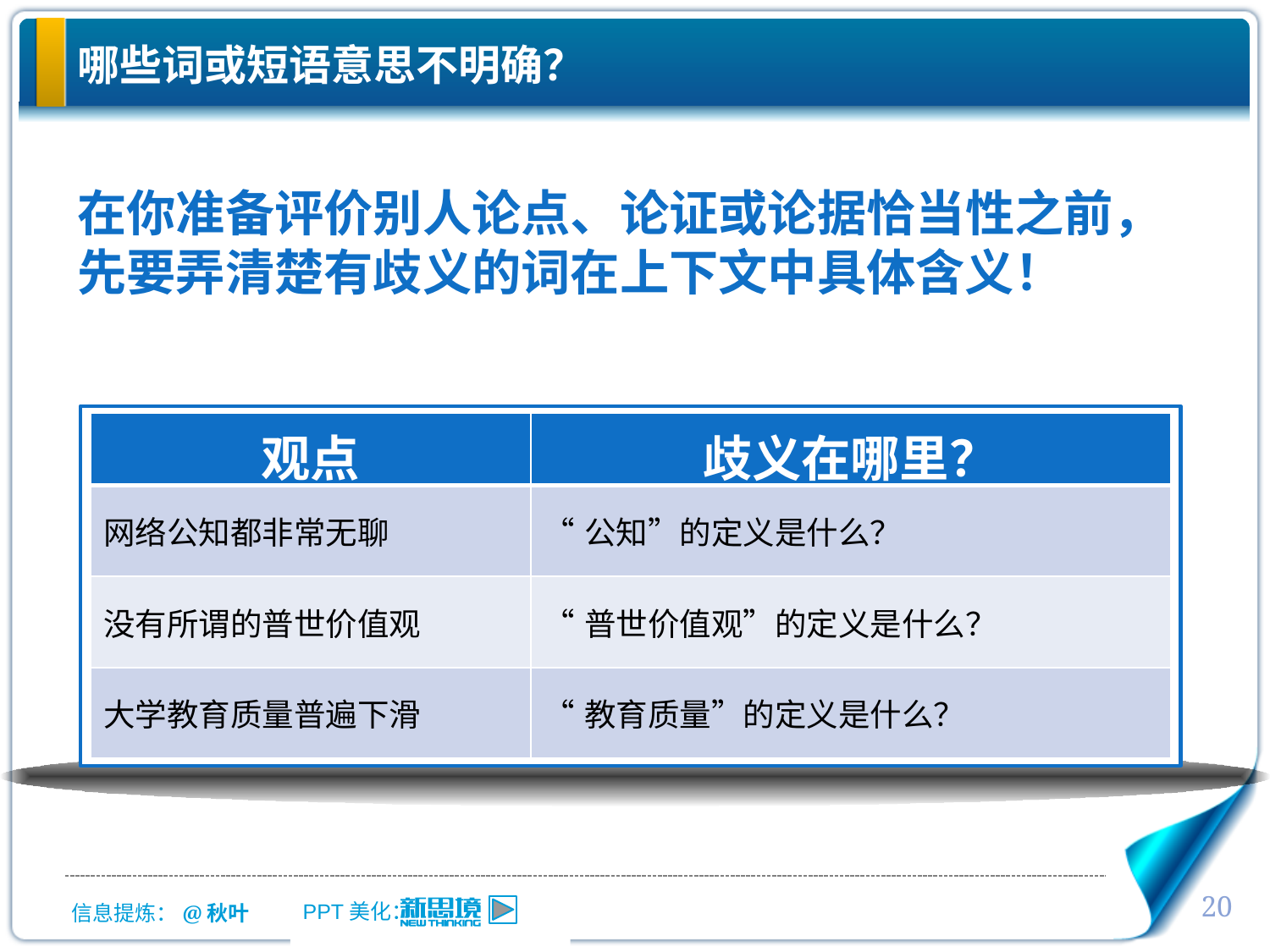

# 哪些词或短语意思不明确？
在你准备评价别人论点、论证或论据恰当性之前，
先要弄清楚有歧义的词在上下文中具体含义！

| 观点 | 歧义在哪里？ |
| --- | --- |
| 网络公知都非常无聊 | “公知”的定义是什么？ |
| 没有所谓的普世价值观 | “普世价值观”的定义是什么？ |
| 大学教育质量普遍下滑 | “教育质量”的定义是什么？ |

20